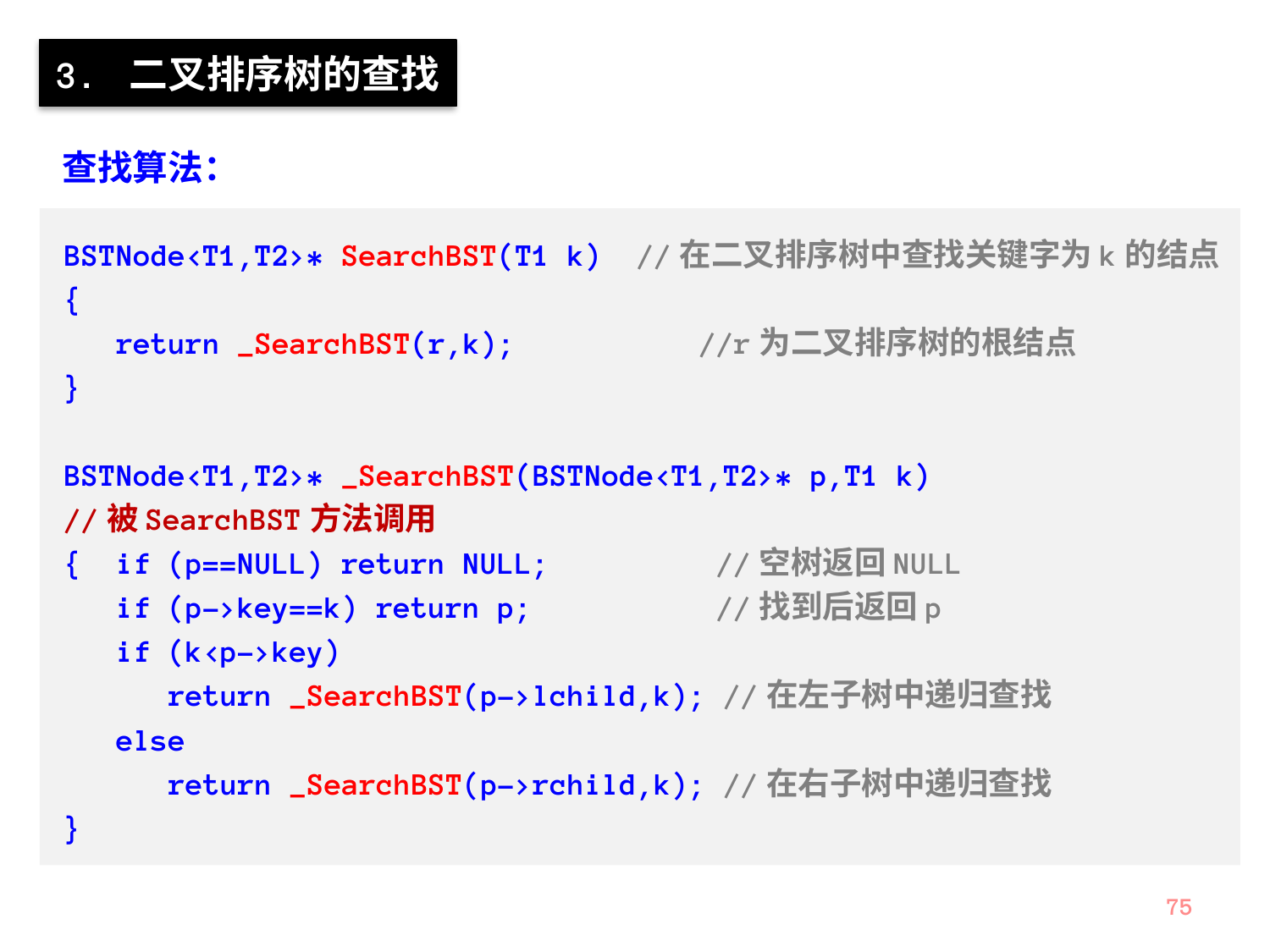

3. 二叉排序树的查找
查找算法：
BSTNode<T1,T2>* SearchBST(T1 k)  //在二叉排序树中查找关键字为k的结点
{
   return _SearchBST(r,k);		//r为二叉排序树的根结点
}

BSTNode<T1,T2>* _SearchBST(BSTNode<T1,T2>* p,T1 k)
//被SearchBST方法调用
{  if (p==NULL) return NULL;		 //空树返回NULL
   if (p->key==k) return p;		 //找到后返回p
   if (k<p->key)
      return _SearchBST(p->lchild,k); //在左子树中递归查找
   else
      return _SearchBST(p->rchild,k); //在右子树中递归查找
}
75